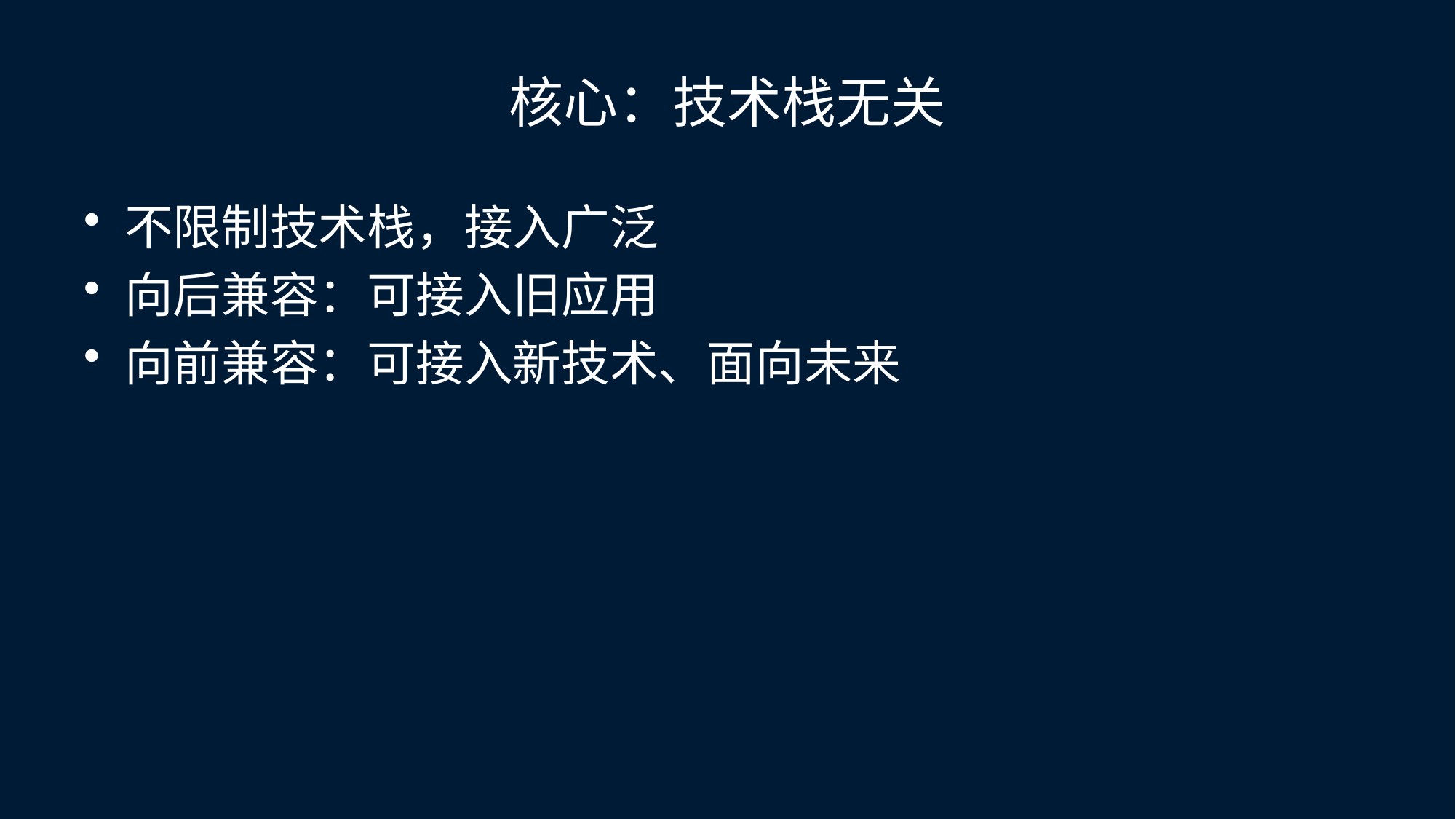

# 核心：技术栈无关
不限制技术栈，接入广泛
向后兼容：可接入旧应用
向前兼容：可接入新技术、面向未来